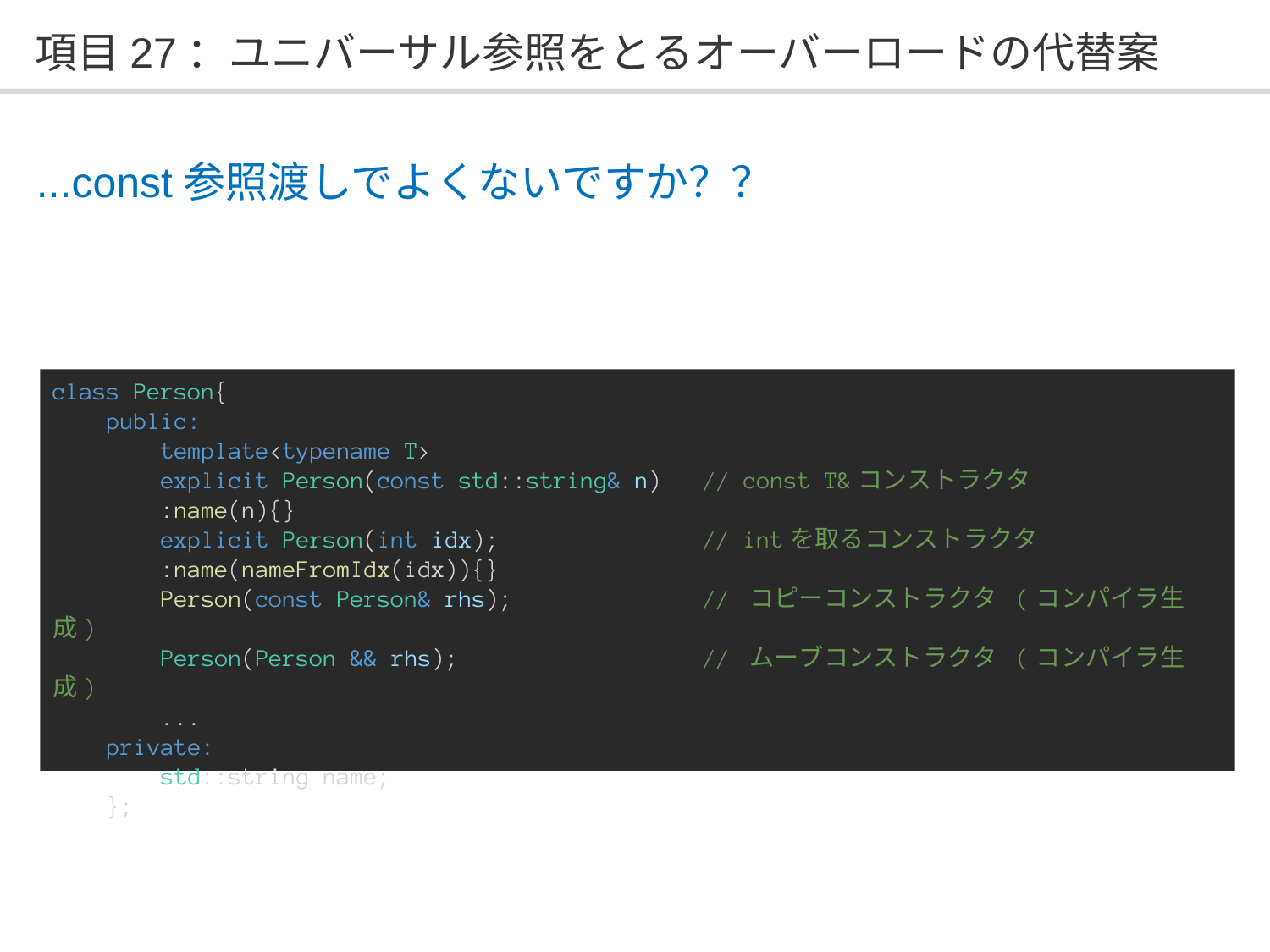

# 項目27：ユニバーサル参照をとるオーバーロードの代替案
...const参照渡しでよくないですか？？
class Person{
    public:
        template<typename T>
        explicit Person(const std::string& n)   // const T&コンストラクタ
        :name(n){}
        explicit Person(int idx);               // intを取るコンストラクタ
        :name(nameFromIdx(idx)){}
        Person(const Person& rhs);              // コピーコンストラクタ (コンパイラ生成)
        Person(Person && rhs);                  // ムーブコンストラクタ (コンパイラ生成)
        ...
    private:
        std::string name;
    };